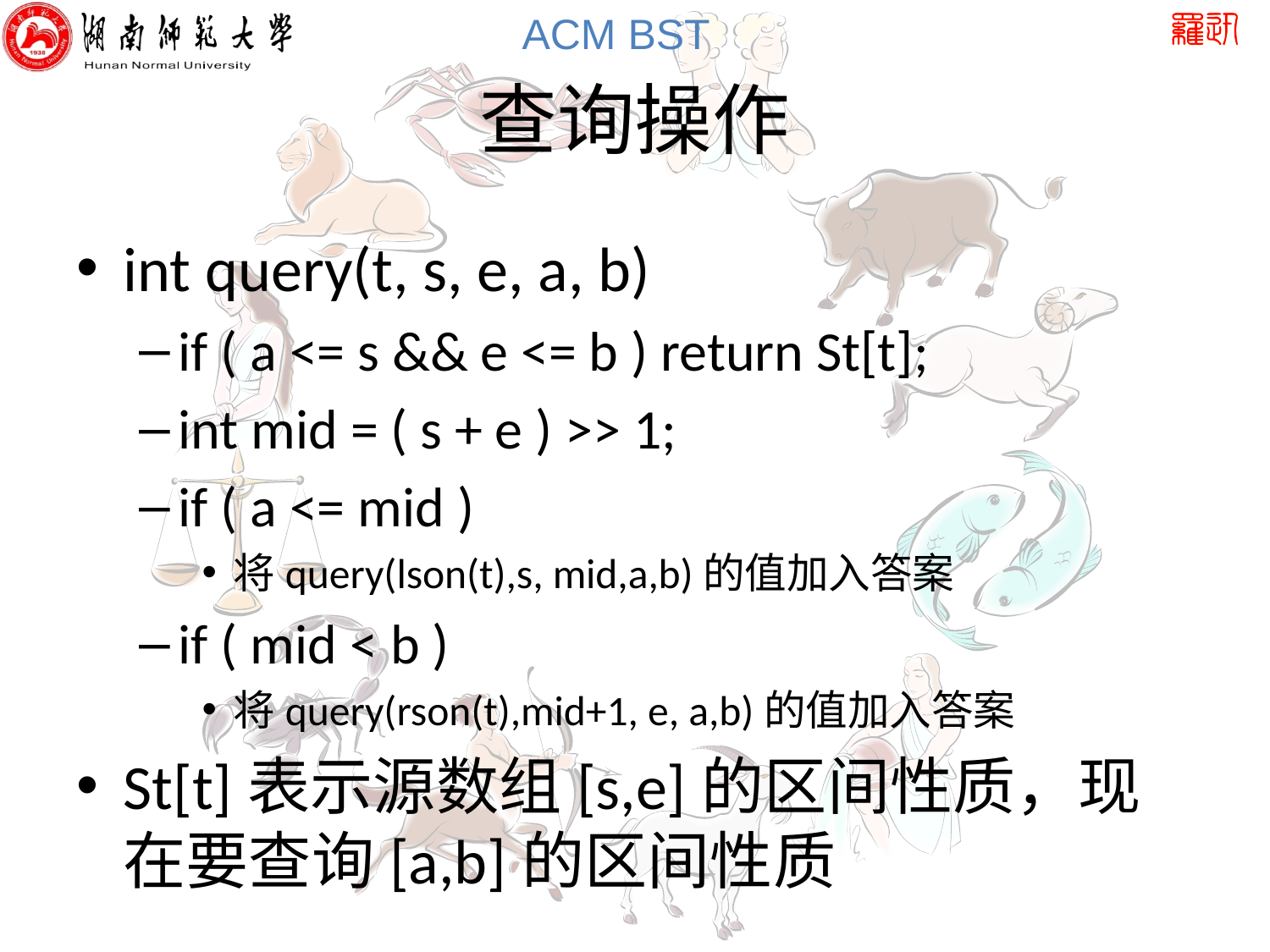

# 查询操作
int query(t, s, e, a, b)
if ( a <= s && e <= b ) return St[t];
int mid = ( s + e ) >> 1;
if ( a <= mid )
将query(lson(t),s, mid,a,b)的值加入答案
if ( mid < b )
将query(rson(t),mid+1, e, a,b)的值加入答案
St[t]表示源数组[s,e]的区间性质，现在要查询[a,b]的区间性质